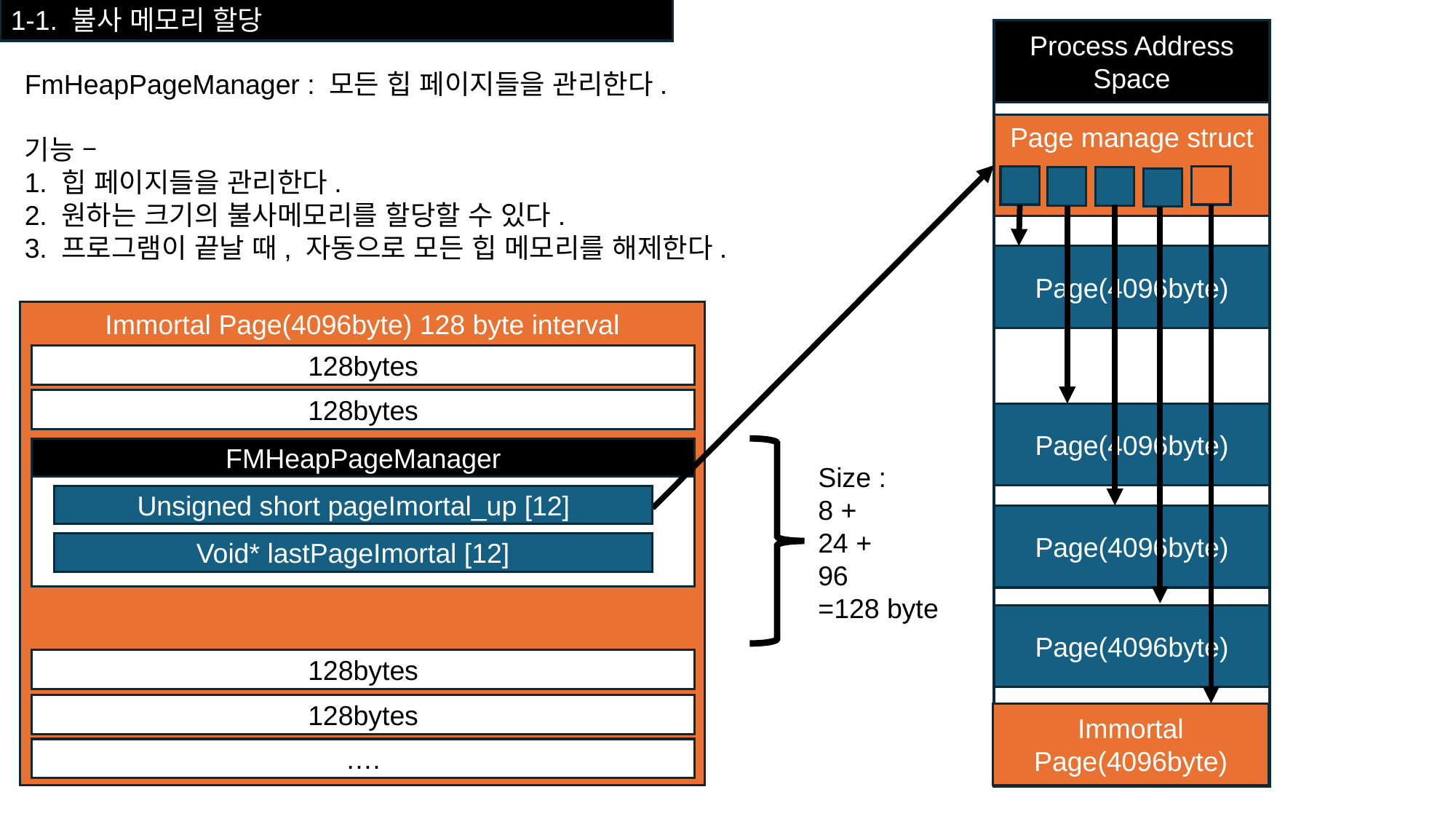

1-1. 불사 메모리 할당
Process Address Space
FmHeapPageManager : 모든 힙 페이지들을 관리한다.

기능 –
1. 힙 페이지들을 관리한다.
2. 원하는 크기의 불사메모리를 할당할 수 있다.
3. 프로그램이 끝날 때, 자동으로 모든 힙 메모리를 해제한다.

Page manage struct

Page(4096byte)
Immortal Page(4096byte) 128 byte interval

128bytes
128bytes
Page(4096byte)
FMHeapPageManager

Size :
8 +
24 +
96
=128 byte

Unsigned short pageImortal_up [12]
Page(4096byte)
Void* lastPageImortal [12]
Page(4096byte)
128bytes
128bytes
Immortal Page(4096byte)
….